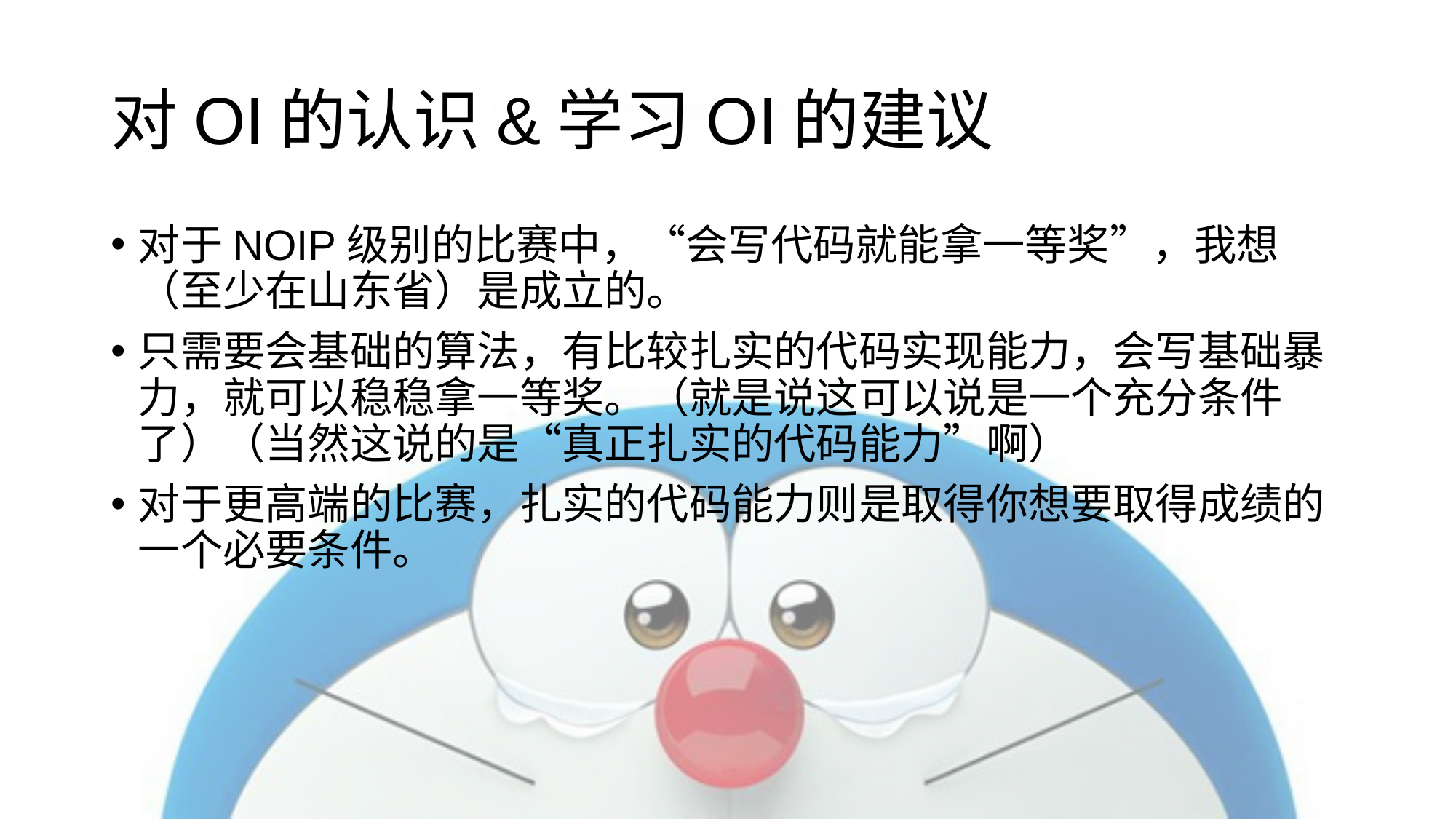

# 对OI的认识&学习OI的建议
对于NOIP级别的比赛中，“会写代码就能拿一等奖”，我想（至少在山东省）是成立的。
只需要会基础的算法，有比较扎实的代码实现能力，会写基础暴力，就可以稳稳拿一等奖。（就是说这可以说是一个充分条件了）（当然这说的是“真正扎实的代码能力”啊）
对于更高端的比赛，扎实的代码能力则是取得你想要取得成绩的一个必要条件。